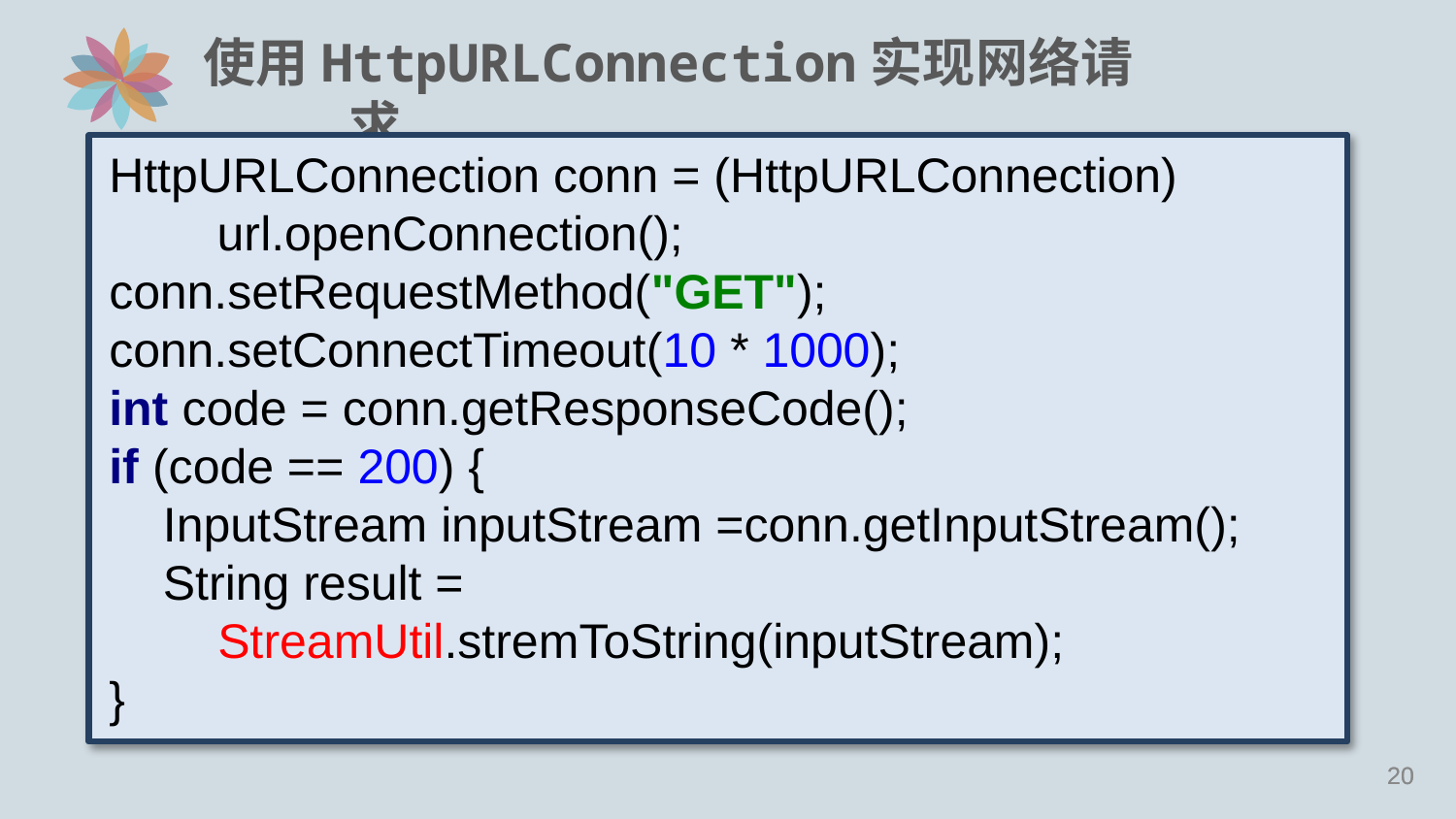

# 使用HttpURLConnection实现网络请求
HttpURLConnection conn = (HttpURLConnection)
        url.openConnection();
conn.setRequestMethod("GET");
conn.setConnectTimeout(10 * 1000);
int code = conn.getResponseCode();
if (code == 200) {
    InputStream inputStream =conn.getInputStream();
    String result =
        StreamUtil.stremToString(inputStream);
}

20
20